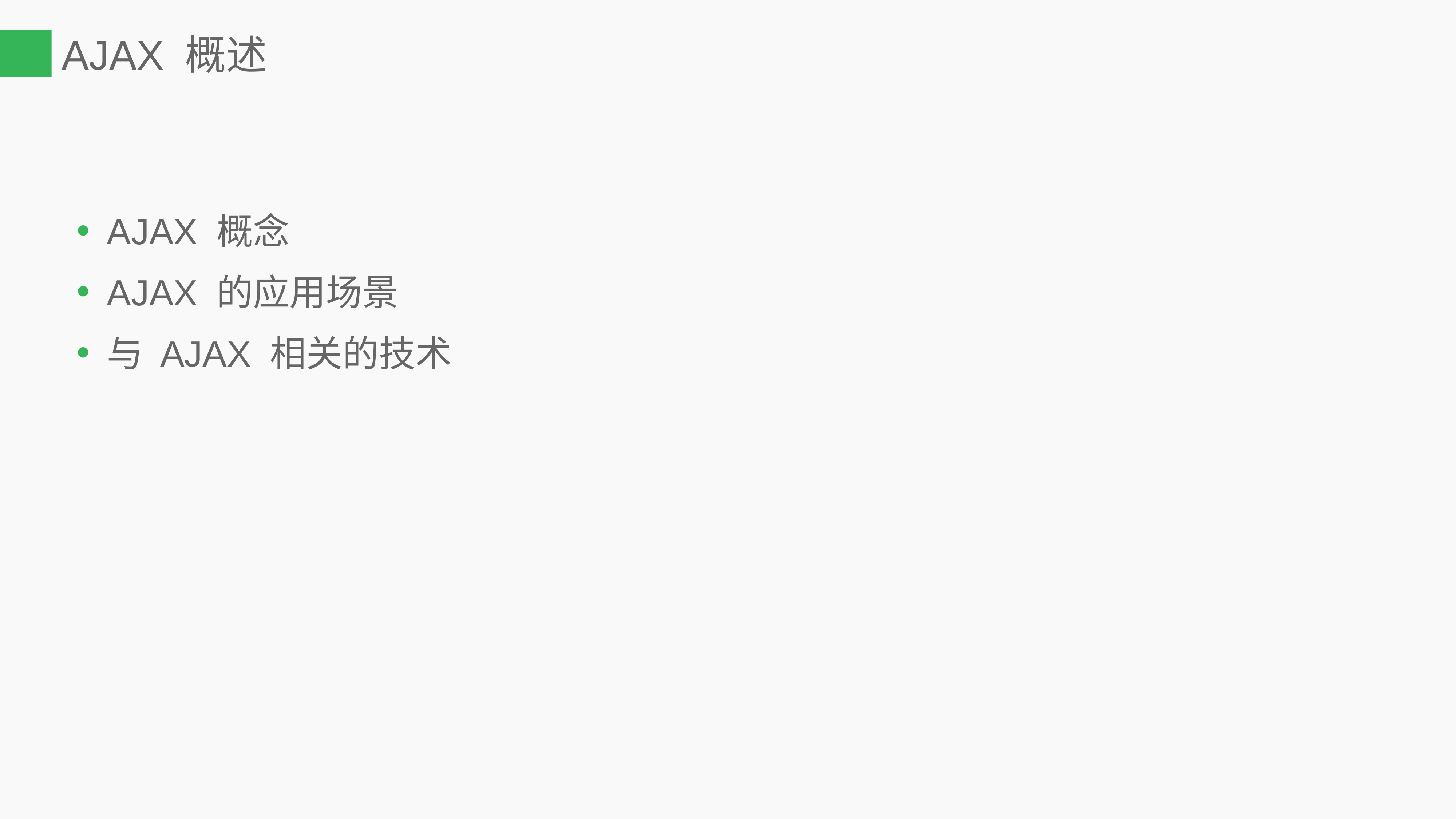

# AJAX 概述
AJAX 概念
AJAX 的应用场景
与 AJAX 相关的技术